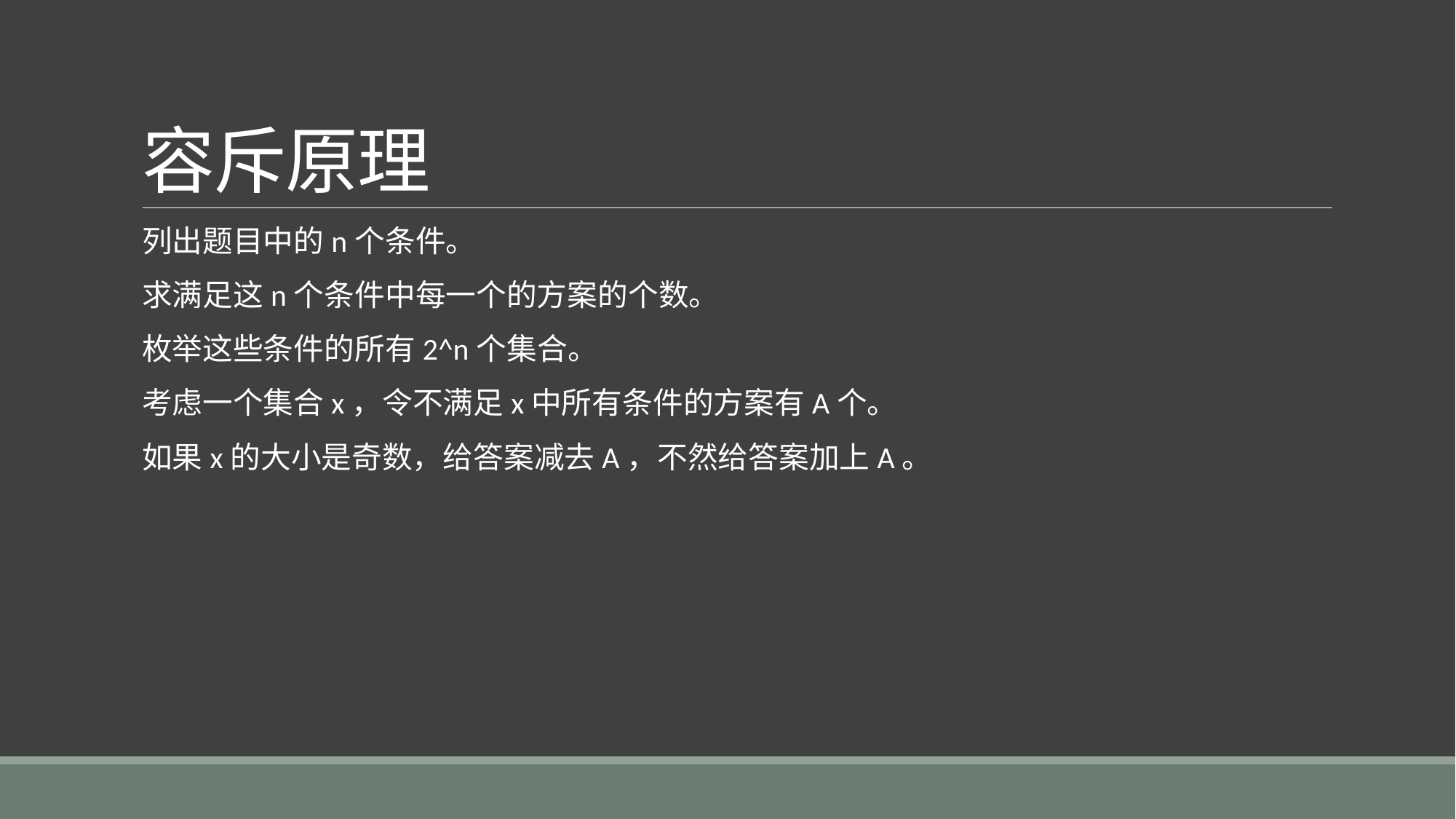

# 容斥原理
列出题目中的n个条件。
求满足这n个条件中每一个的方案的个数。
枚举这些条件的所有2^n个集合。
考虑一个集合x，令不满足x中所有条件的方案有A个。
如果x的大小是奇数，给答案减去A，不然给答案加上A。